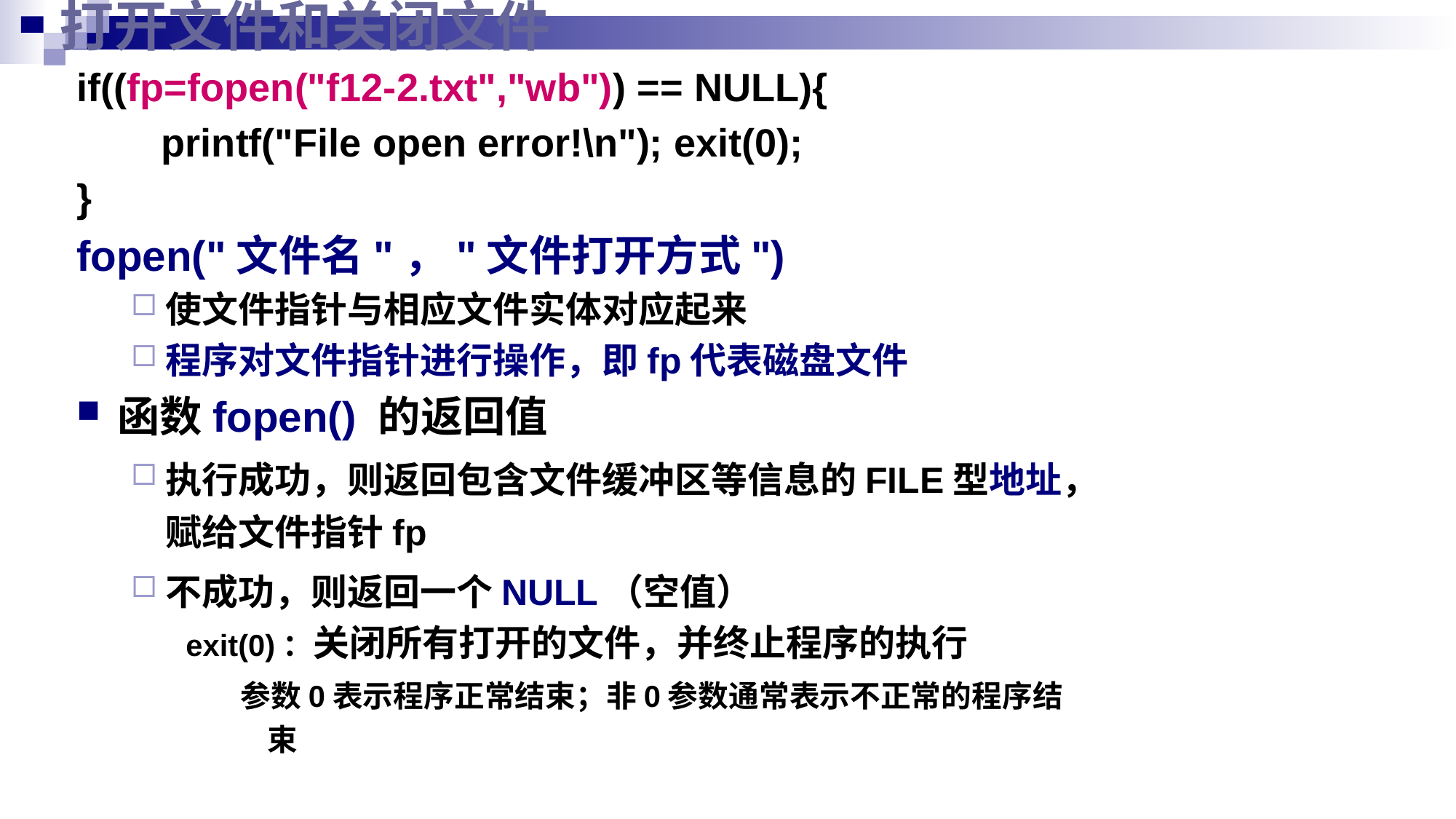

# 打开文件和关闭文件
if((fp=fopen("f12-2.txt","wb")) == NULL){
   	    printf("File open error!\n"); exit(0);
}
fopen("文件名"，"文件打开方式")
使文件指针与相应文件实体对应起来
程序对文件指针进行操作，即fp代表磁盘文件
函数fopen() 的返回值
执行成功，则返回包含文件缓冲区等信息的FILE型地址，赋给文件指针fp
不成功，则返回一个NULL（空值）
exit(0)：关闭所有打开的文件，并终止程序的执行
参数0表示程序正常结束；非0参数通常表示不正常的程序结束